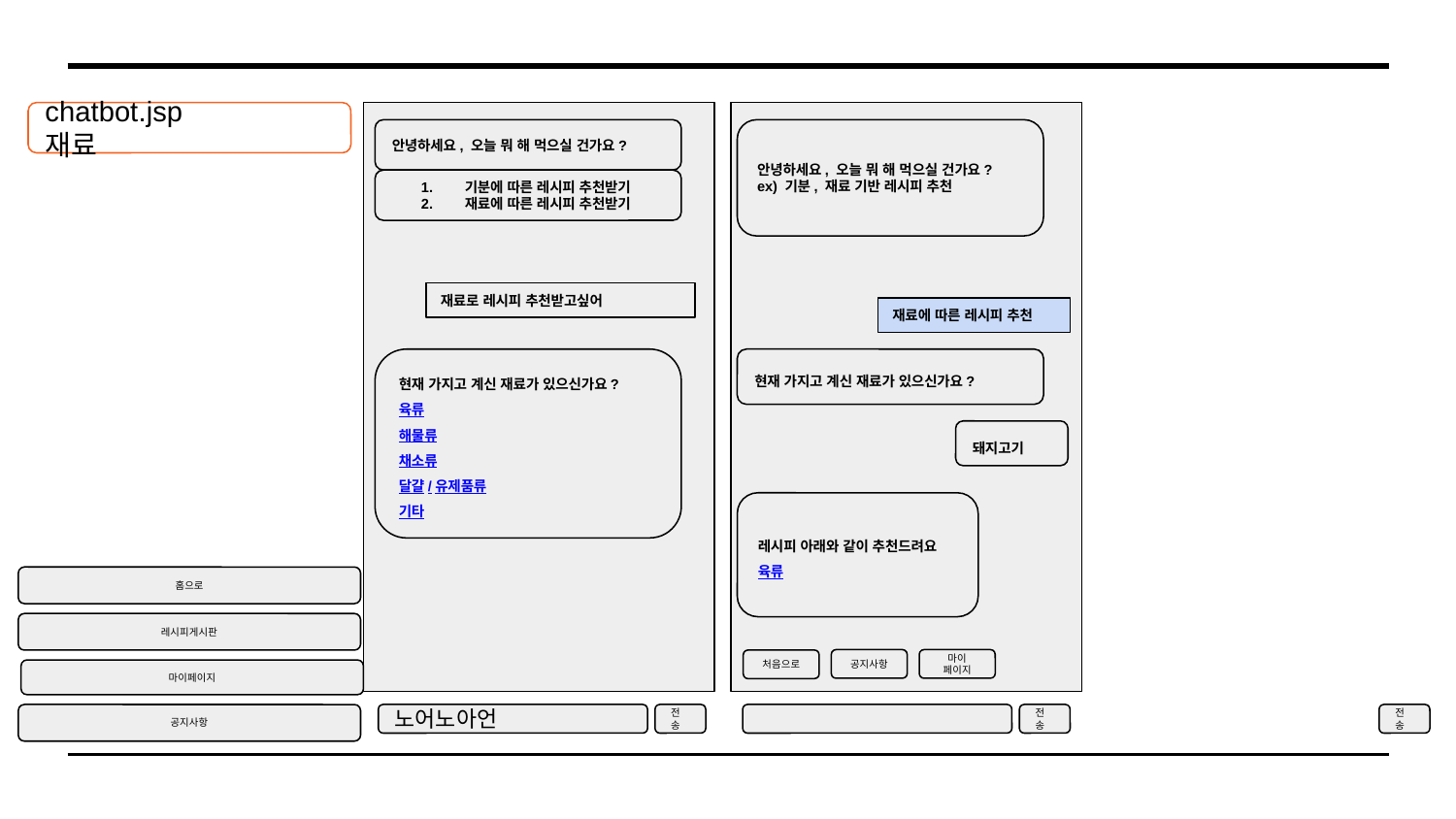

chatbot.jsp
재료

안녕하세요, 오늘 뭐 해 먹으실 건가요?
안녕하세요, 오늘 뭐 해 먹으실 건가요?
ex) 기분, 재료 기반 레시피 추천
기분에 따른 레시피 추천받기
재료에 따른 레시피 추천받기
재료로 레시피 추천받고싶어
재료에 따른 레시피 추천
현재 가지고 계신 재료가 있으신가요?
육류
해물류
채소류
달걀/유제품류
기타
현재 가지고 계신 재료가 있으신가요?
돼지고기
레시피 아래와 같이 추천드려요
육류
홈으로
레시피게시판
공지사항
마이
페이지
처음으로
마이페이지
공지사항

전송
노어노아언
전송
전송